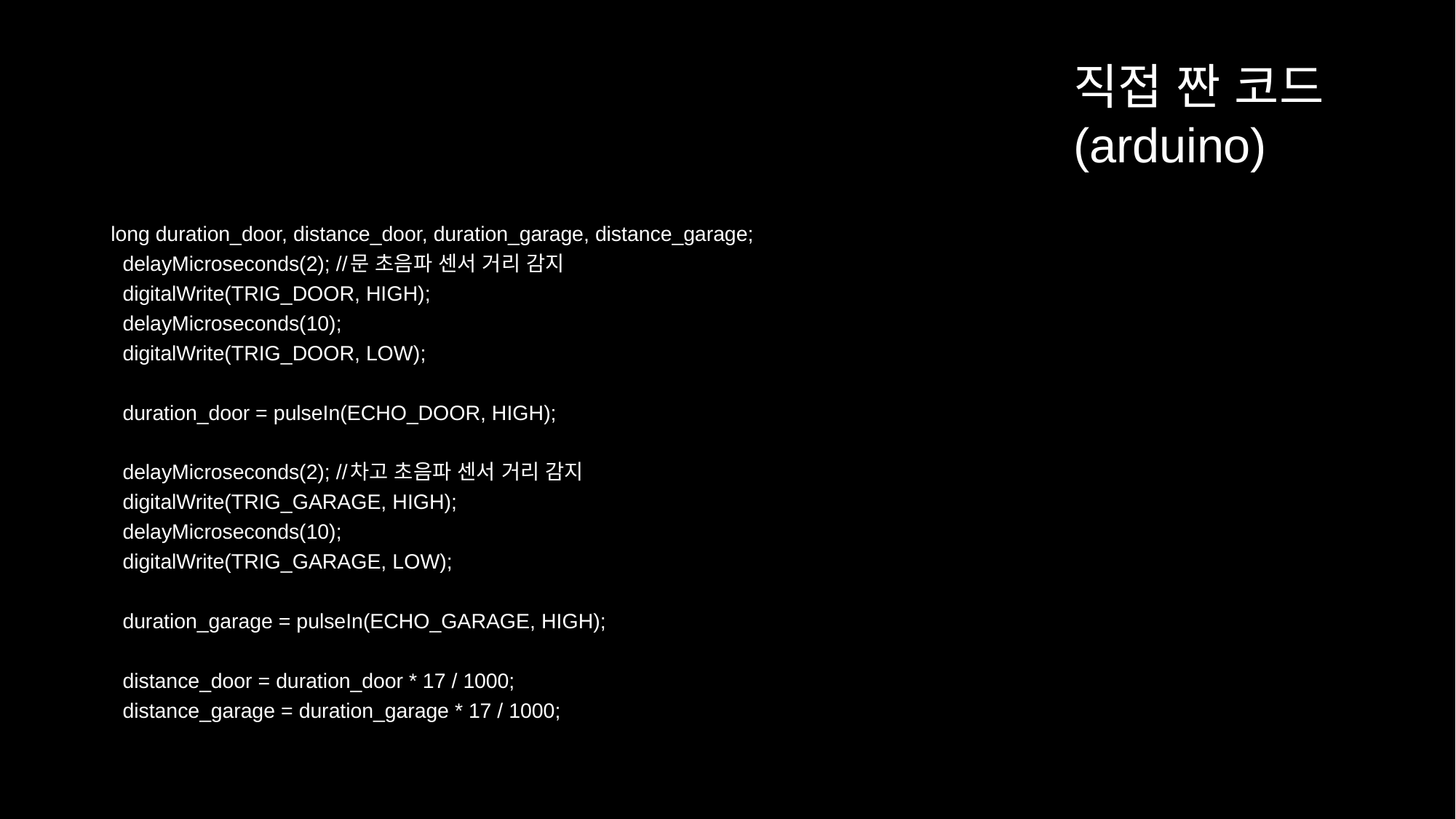

직접 짠 코드
(arduino)
long duration_door, distance_door, duration_garage, distance_garage;
  delayMicroseconds(2); //문 초음파 센서 거리 감지
  digitalWrite(TRIG_DOOR, HIGH);
  delayMicroseconds(10);
  digitalWrite(TRIG_DOOR, LOW);

  duration_door = pulseIn(ECHO_DOOR, HIGH);

  delayMicroseconds(2); //차고 초음파 센서 거리 감지
  digitalWrite(TRIG_GARAGE, HIGH);
  delayMicroseconds(10);
  digitalWrite(TRIG_GARAGE, LOW);

  duration_garage = pulseIn(ECHO_GARAGE, HIGH);

  distance_door = duration_door * 17 / 1000;
  distance_garage = duration_garage * 17 / 1000;